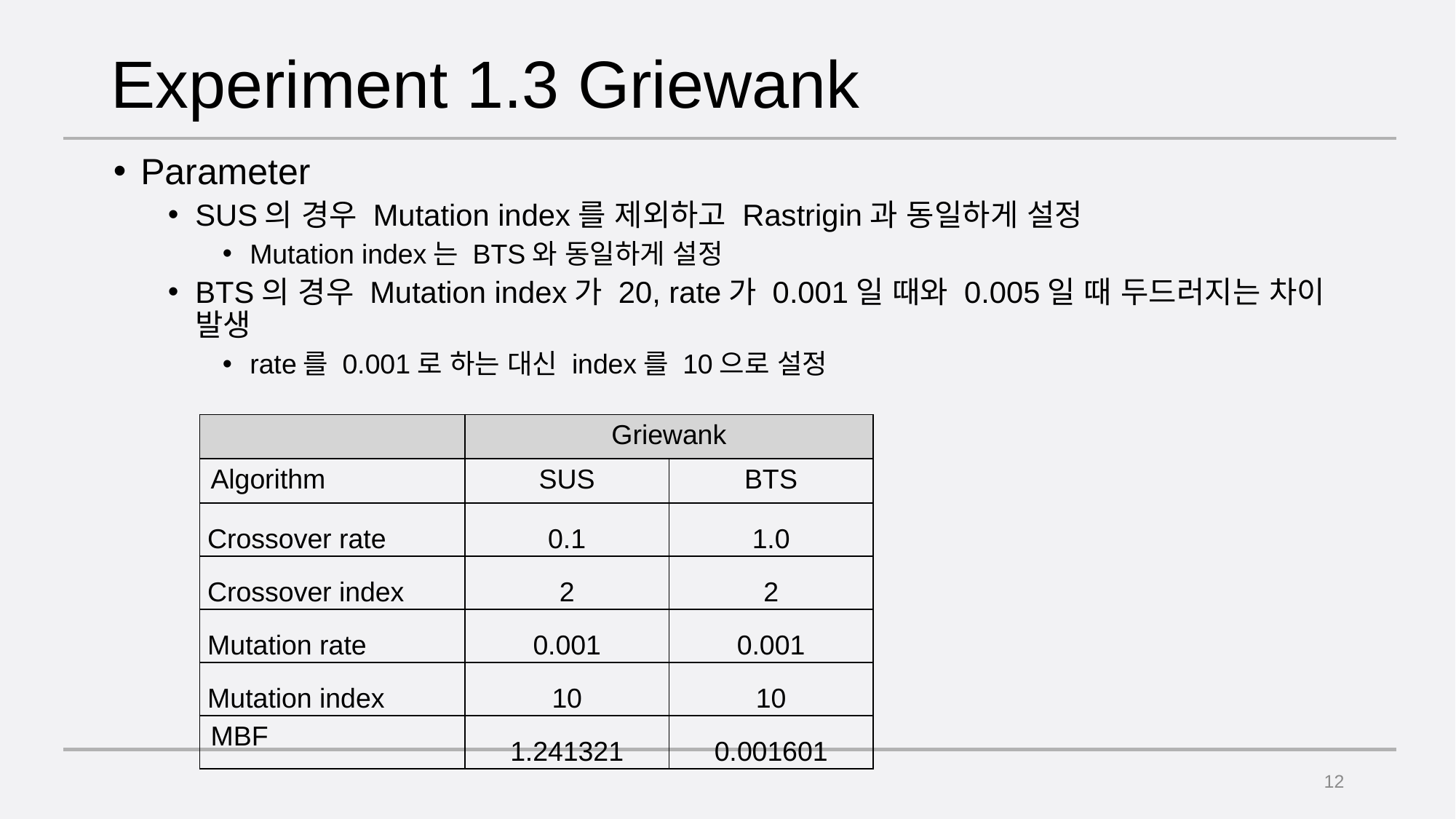

# Experiment 1.3 Griewank
Parameter
SUS의 경우 Mutation index를 제외하고 Rastrigin과 동일하게 설정
Mutation index는 BTS와 동일하게 설정
BTS의 경우 Mutation index가 20, rate가 0.001일 때와 0.005일 때 두드러지는 차이 발생
rate를 0.001로 하는 대신 index를 10으로 설정
|  | Griewank |  |
| --- | --- | --- |
| Algorithm | SUS | BTS |
| Crossover rate | 0.1 | 1.0 |
| Crossover index | 2 | 2 |
| Mutation rate | 0.001 | 0.001 |
| Mutation index | 10 | 10 |
| MBF | 1.241321 | 0.001601 |
12